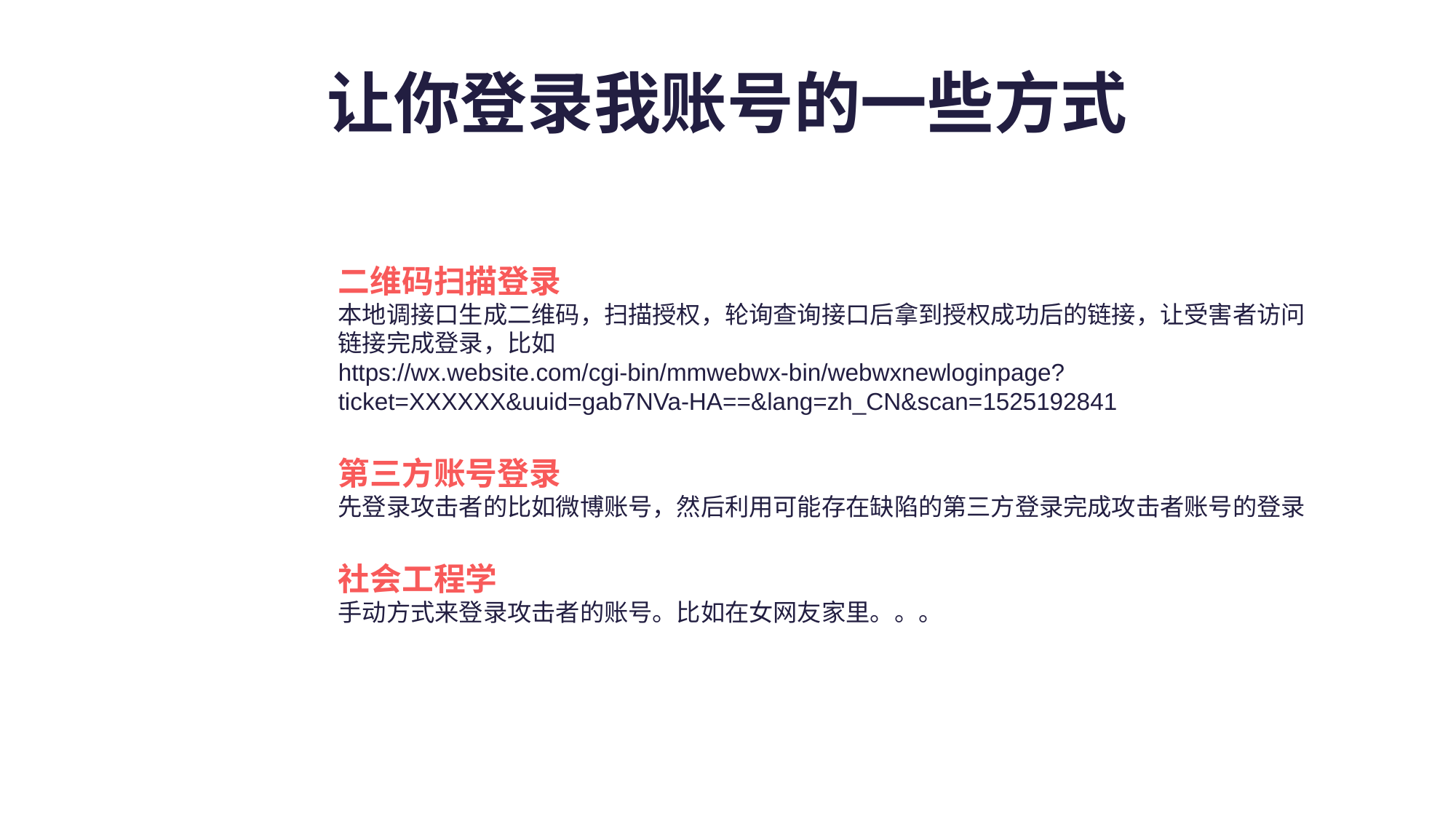

# 让你登录我账号的一些方式

二维码扫描登录
本地调接口生成二维码，扫描授权，轮询查询接口后拿到授权成功后的链接，让受害者访问链接完成登录，比如
https://wx.website.com/cgi-bin/mmwebwx-bin/webwxnewloginpage?ticket=XXXXXX&uuid=gab7NVa-HA==&lang=zh_CN&scan=1525192841

第三方账号登录
先登录攻击者的比如微博账号，然后利用可能存在缺陷的第三方登录完成攻击者账号的登录

社会工程学
手动方式来登录攻击者的账号。比如在女网友家里。。。